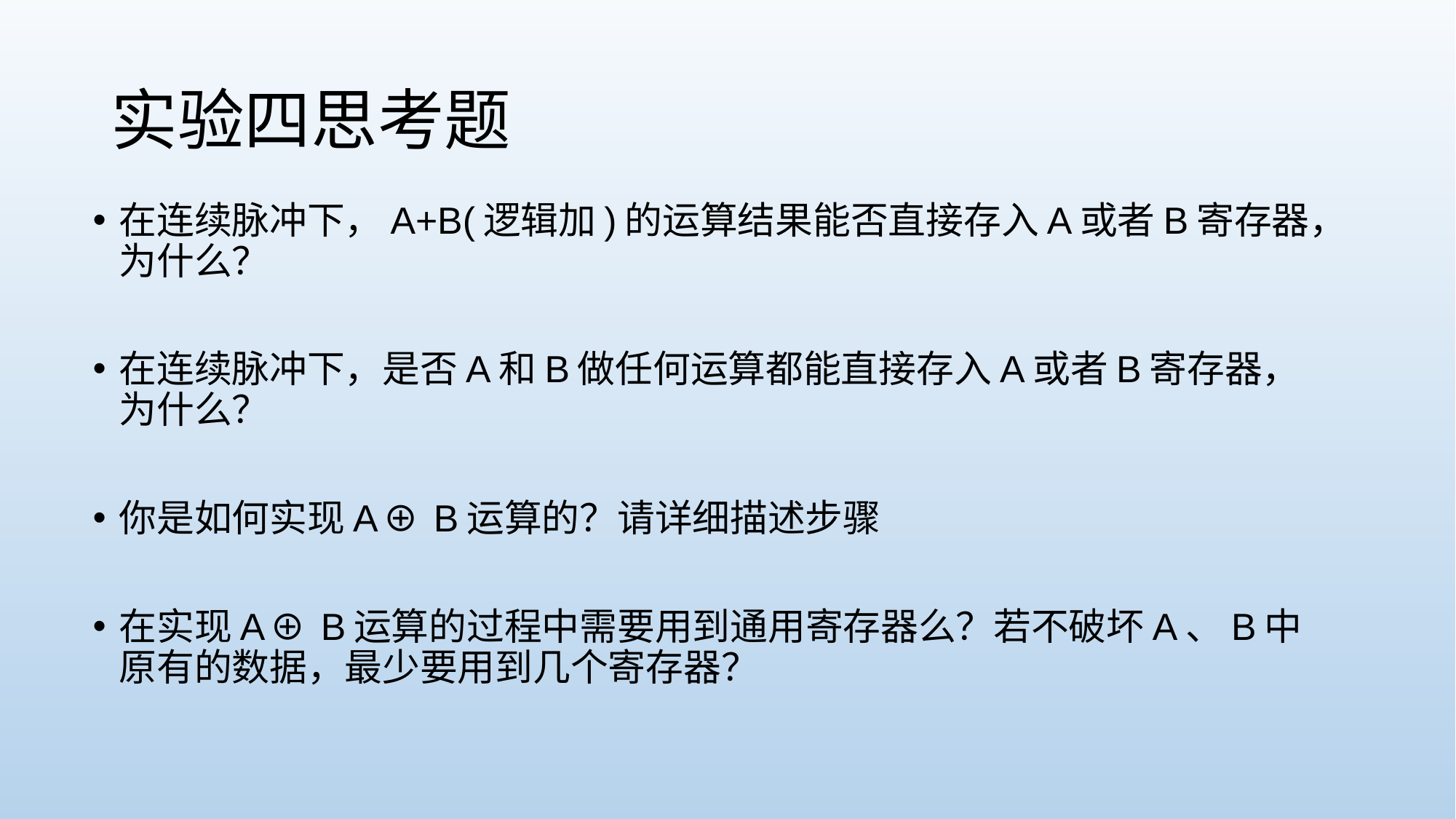

# 实验四思考题
在连续脉冲下，A+B(逻辑加)的运算结果能否直接存入A或者B寄存器，为什么？

在连续脉冲下，是否A和B做任何运算都能直接存入A或者B寄存器，为什么？

你是如何实现A⊕ B运算的？请详细描述步骤

在实现A⊕ B运算的过程中需要用到通用寄存器么？若不破坏A、B中原有的数据，最少要用到几个寄存器？